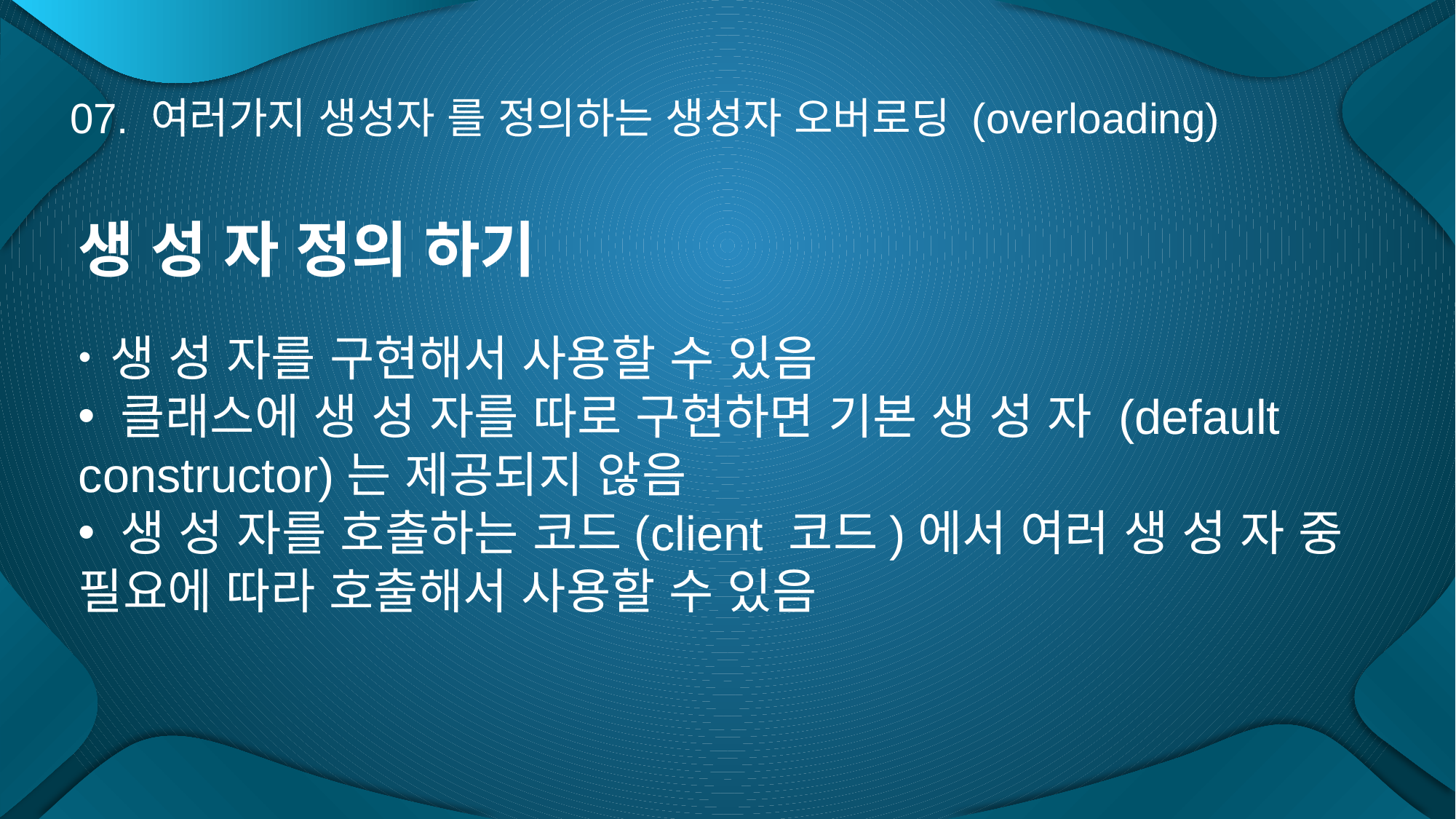

07. 여러가지 생성자 를 정의하는 생성자 오버로딩 (overloading)
생 성 자 정의 하기

 생 성 자를 구현해서 사용할 수 있음
 클래스에 생 성 자를 따로 구현하면 기본 생 성 자 (default constructor)는 제공되지 않음
 생 성 자를 호출하는 코드(client 코드)에서 여러 생 성 자 중 필요에 따라 호출해서 사용할 수 있음